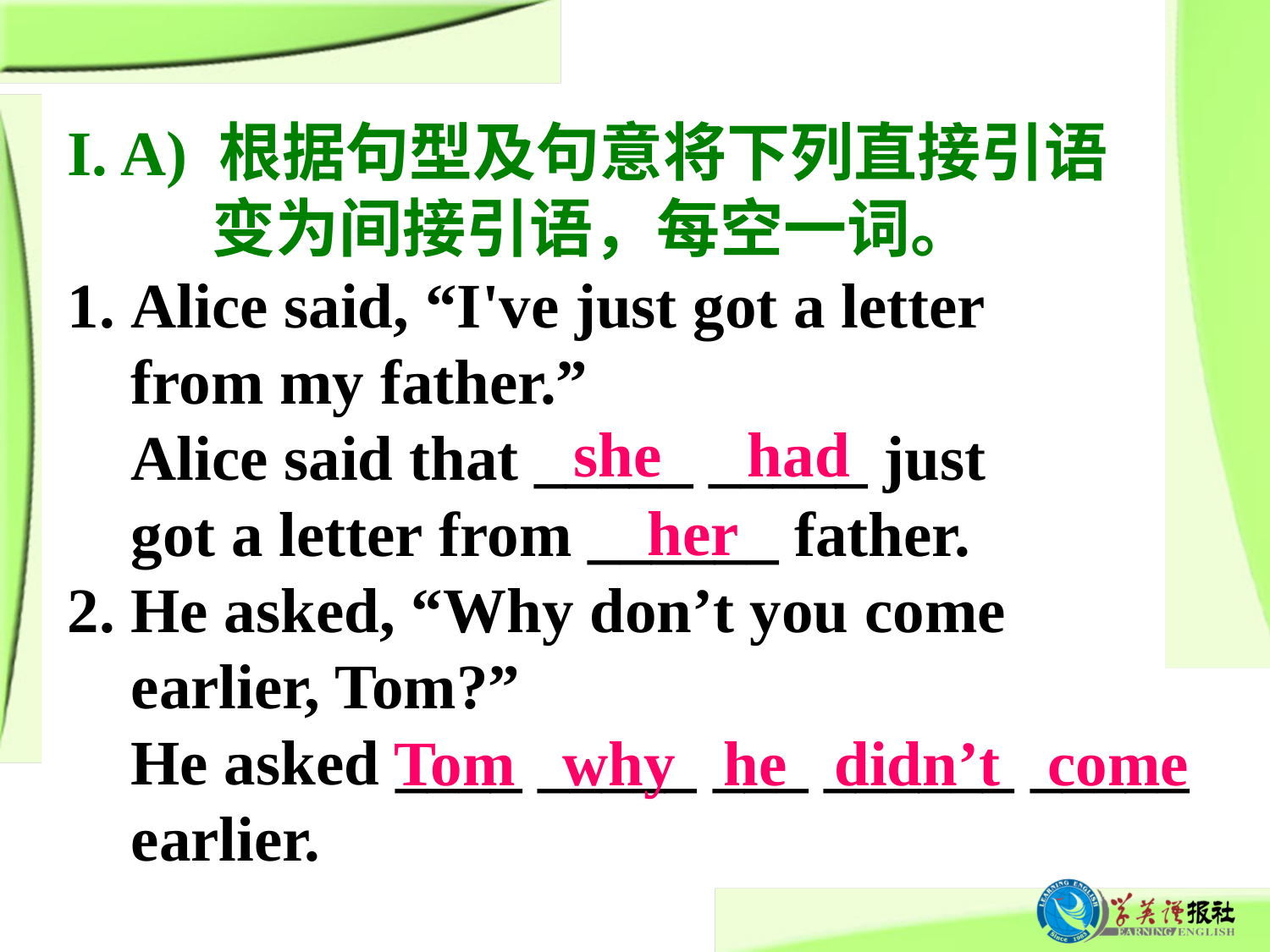

I. A) 根据句型及句意将下列直接引语
         变为间接引语，每空一词。
1. Alice said, “I've just got a letter
    from my father.”
    Alice said that _____ _____ just
    got a letter from ______ father.
2. He asked, “Why don’t you come
    earlier, Tom?”
    He asked ____ _____ ___ ______ _____
    earlier.
she
had
her
Tom   why   he   didn’t   come